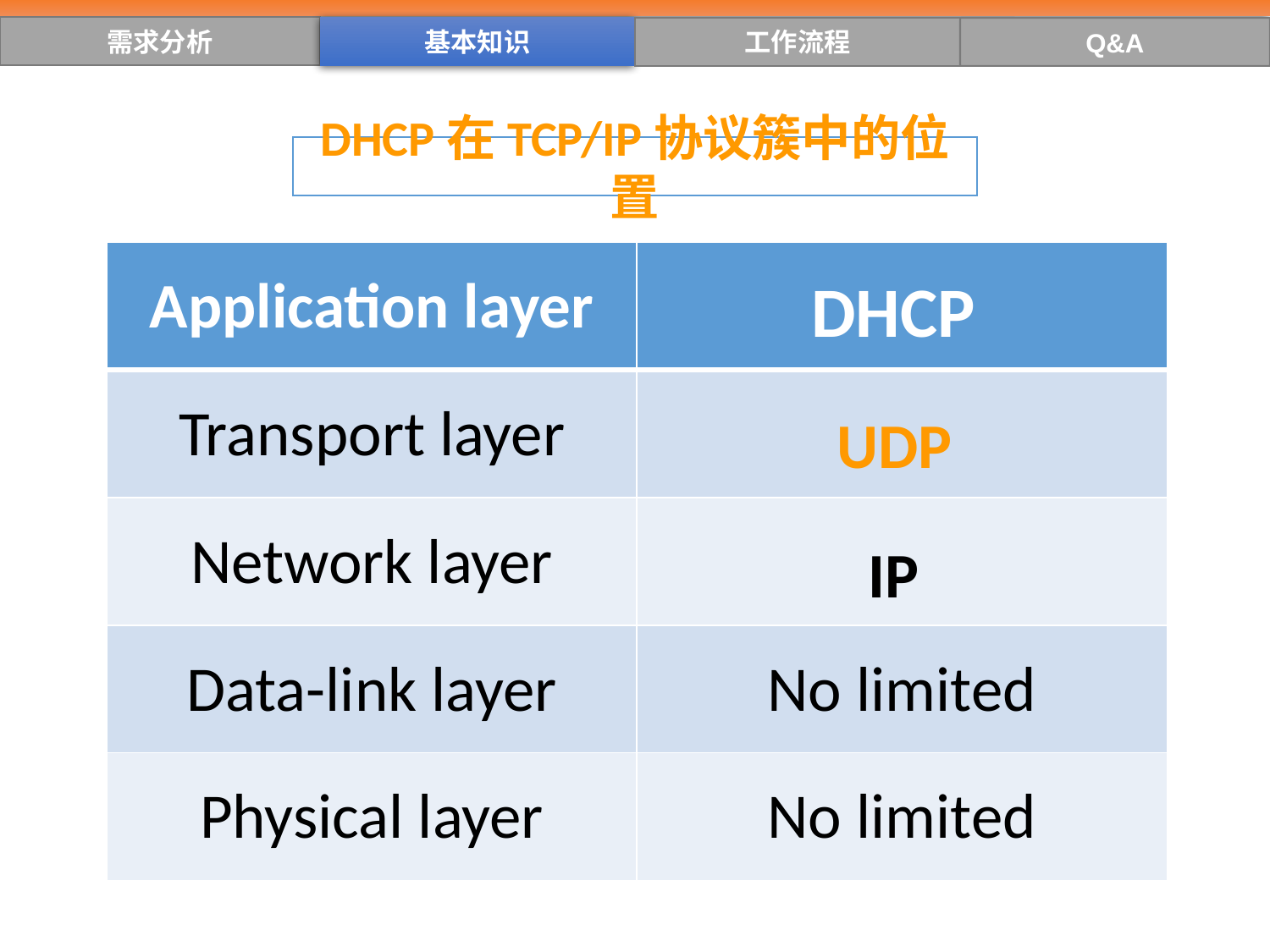

需求分析
基本知识
工作流程
Q&A
DHCP在TCP/IP协议簇中的位置
| Application layer |  |
| --- | --- |
| Transport layer |  |
| Network layer |  |
| Data-link layer | No limited |
| Physical layer | No limited |
DHCP
UDP
IP